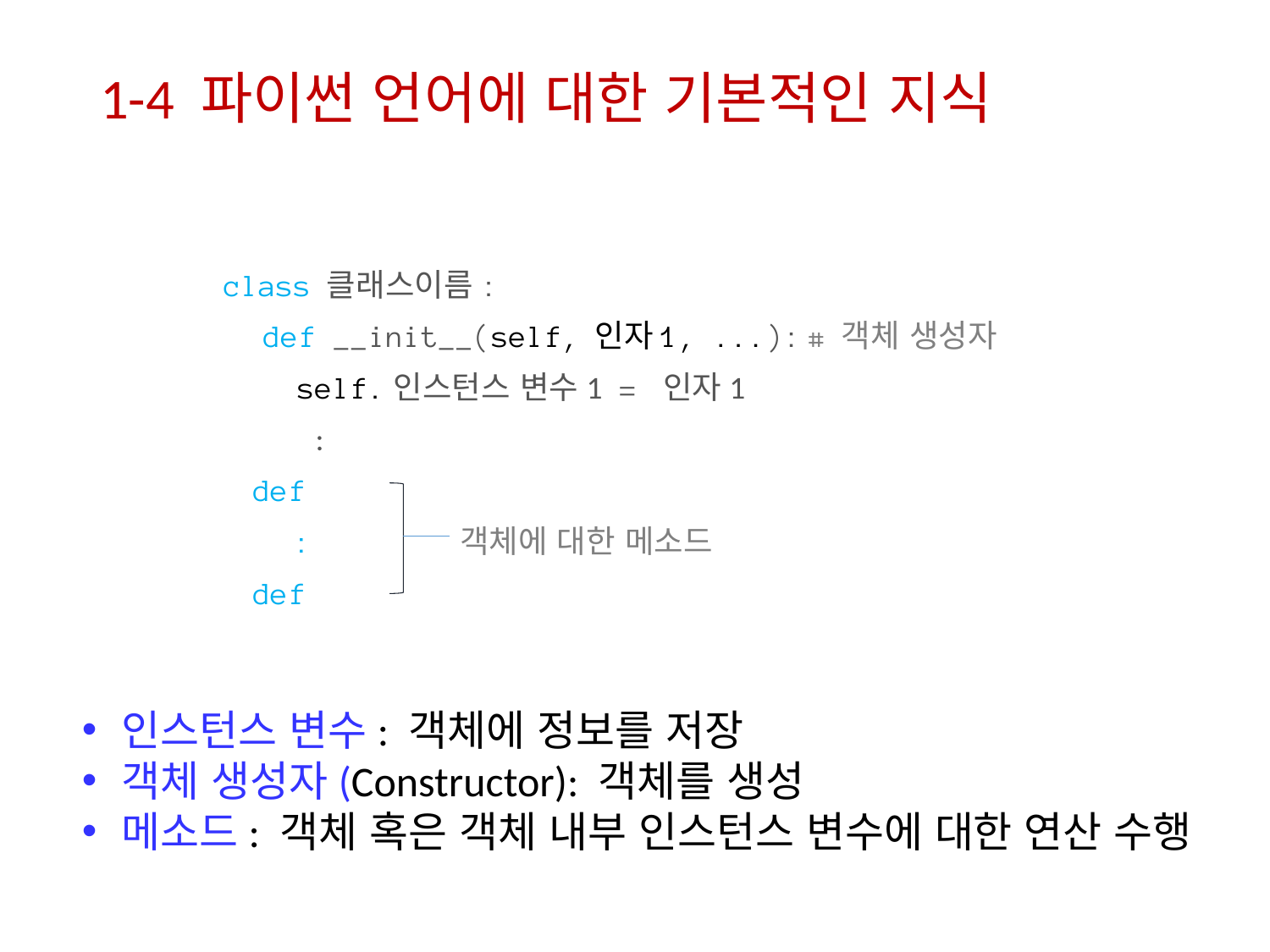

# 1-4 파이썬 언어에 대한 기본적인 지식
class 클래스이름:
    def __init__(self, 인자1, ...): # 객체 생성자
          self.인스턴스 변수1 = 인자1
           :
    def
    :        객체에 대한 메소드
    def

인스턴스 변수: 객체에 정보를 저장
객체 생성자(Constructor): 객체를 생성
메소드: 객체 혹은 객체 내부 인스턴스 변수에 대한 연산 수행